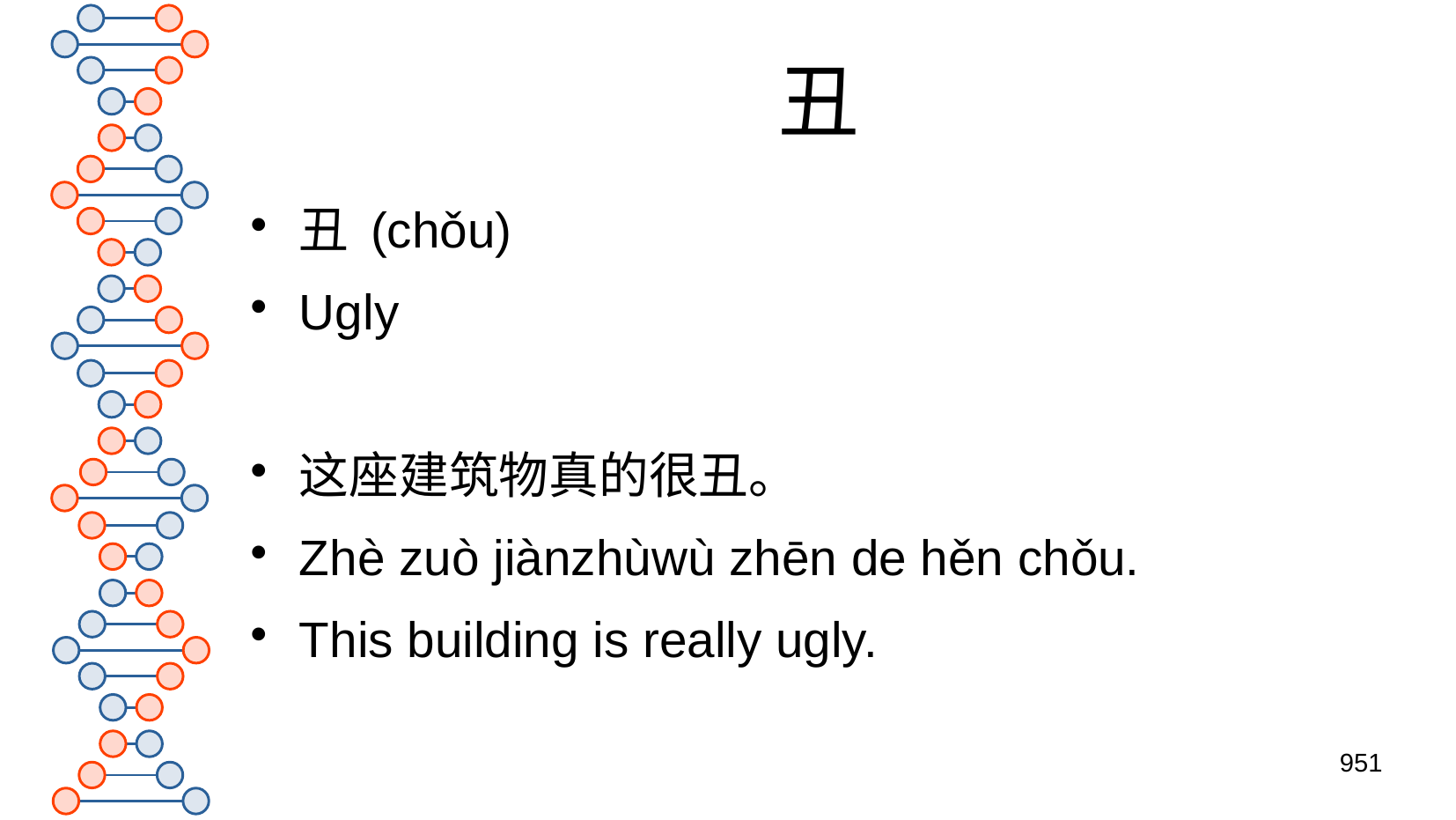

# 丑
丑 (chǒu)
Ugly

这座建筑物真的很丑。
Zhè zuò jiànzhùwù zhēn de hěn chǒu.
This building is really ugly.

951